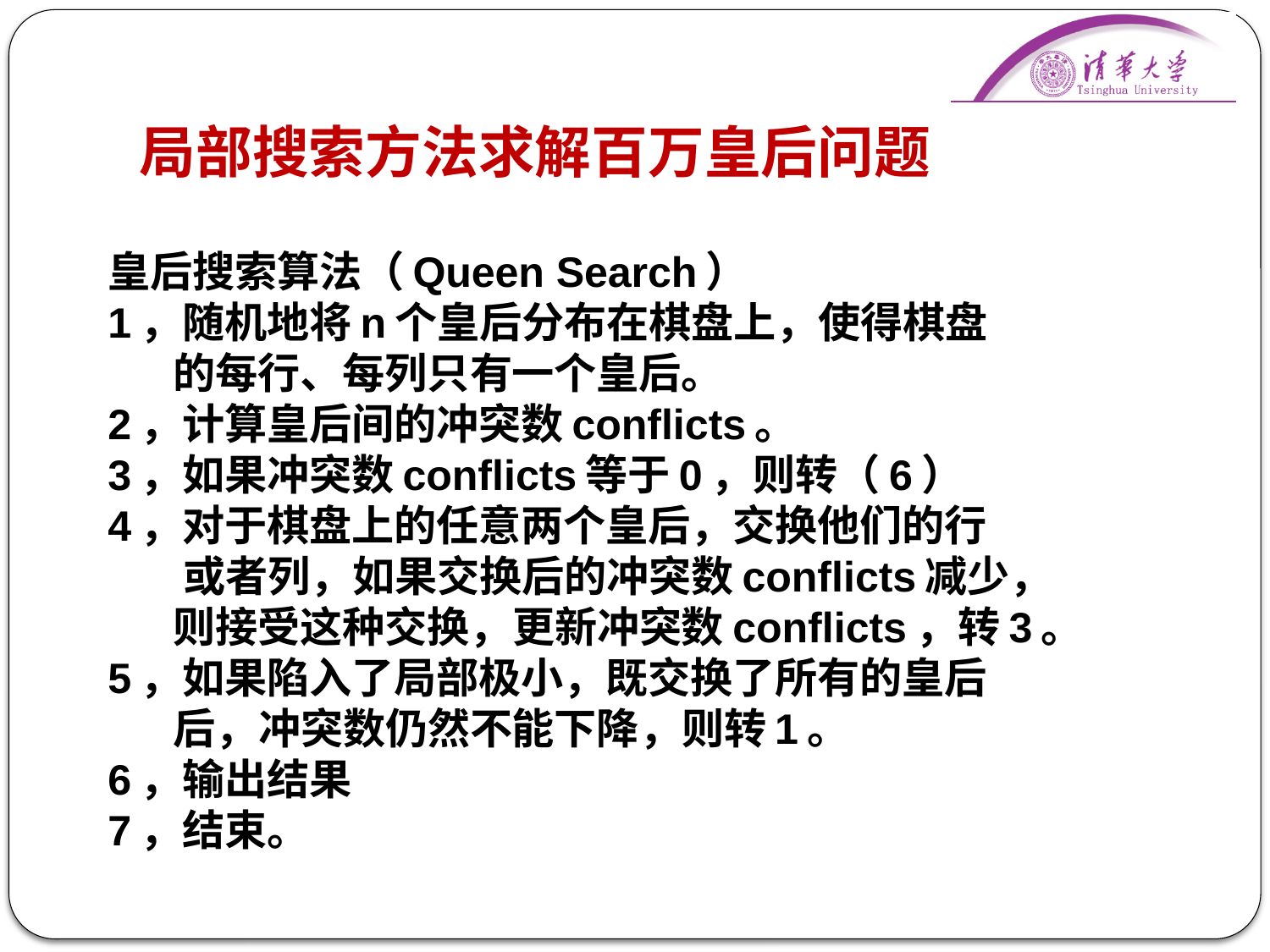

# 局部搜索方法求解百万皇后问题
皇后搜索算法（Queen Search）
1，随机地将n个皇后分布在棋盘上，使得棋盘
      的每行、每列只有一个皇后。
2，计算皇后间的冲突数conflicts。
3，如果冲突数conflicts等于0，则转（6）
4，对于棋盘上的任意两个皇后，交换他们的行
       或者列，如果交换后的冲突数conflicts减少，
      则接受这种交换，更新冲突数conflicts，转3。
5，如果陷入了局部极小，既交换了所有的皇后
      后，冲突数仍然不能下降，则转1。
6，输出结果
7，结束。